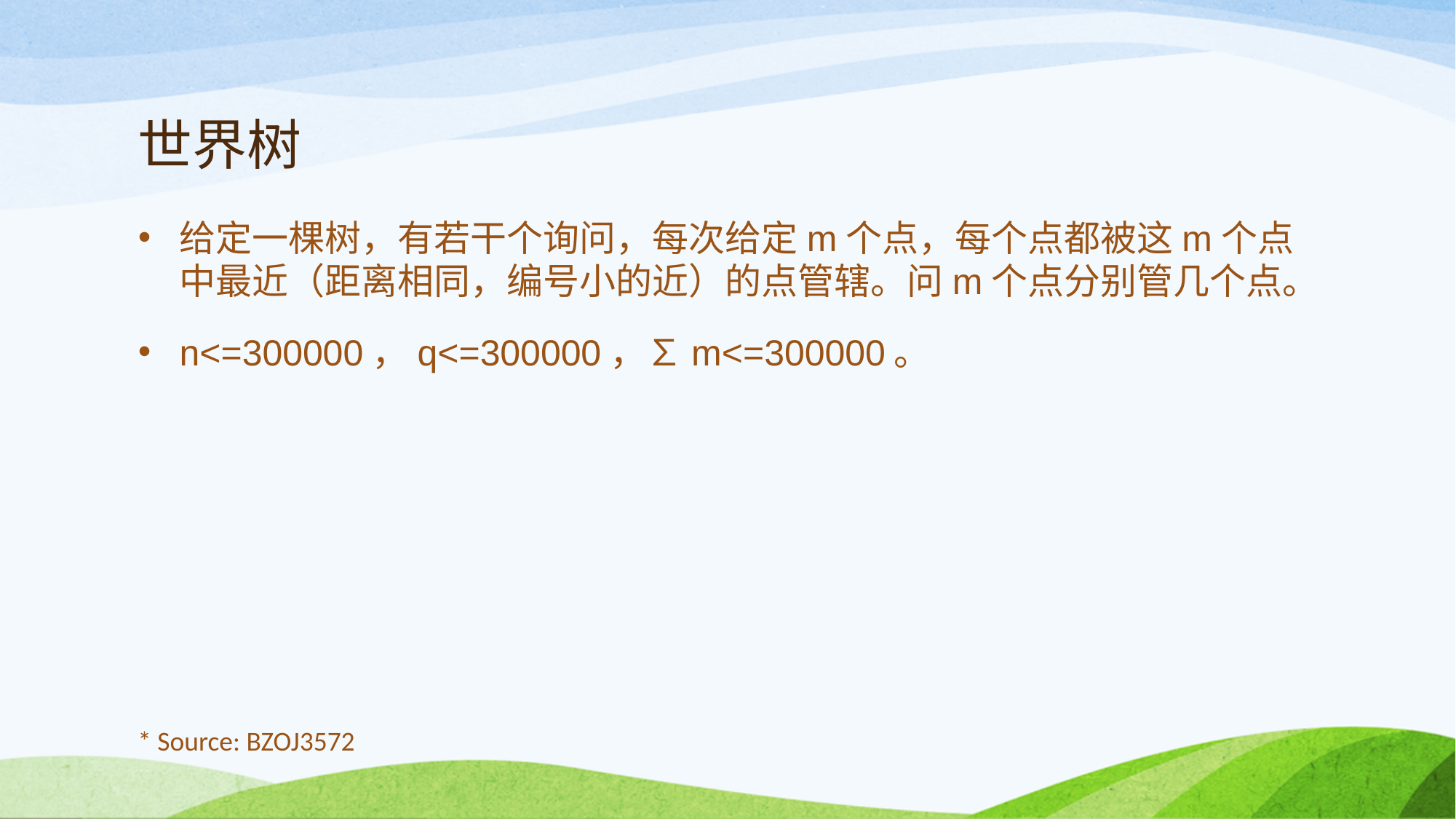

# 世界树
给定一棵树，有若干个询问，每次给定m个点，每个点都被这m个点中最近（距离相同，编号小的近）的点管辖。问m个点分别管几个点。
n<=300000，q<=300000，∑m<=300000。
* Source: BZOJ3572